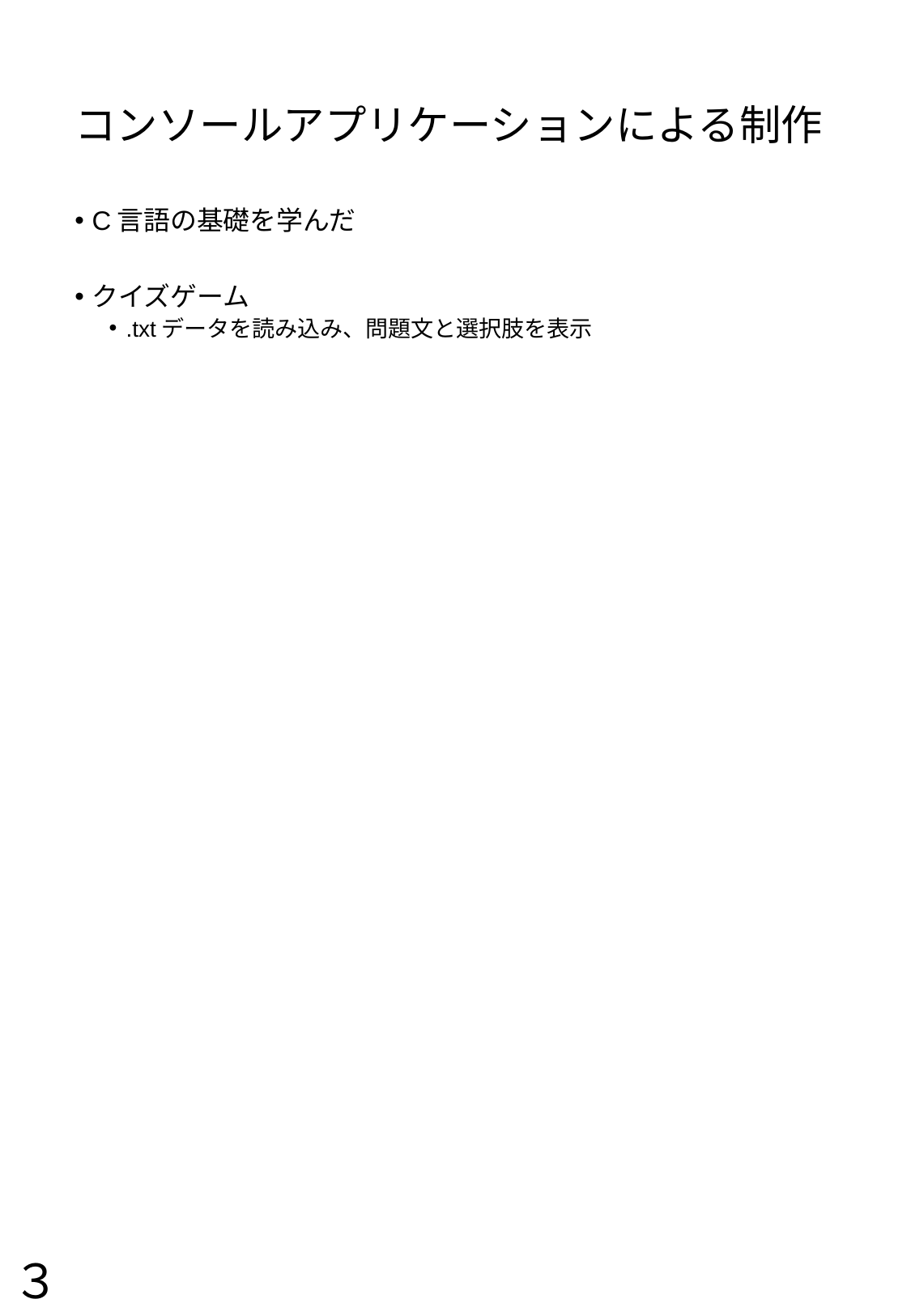

# コンソールアプリケーションによる制作
C言語の基礎を学んだ

クイズゲーム
.txtデータを読み込み、問題文と選択肢を表示
３